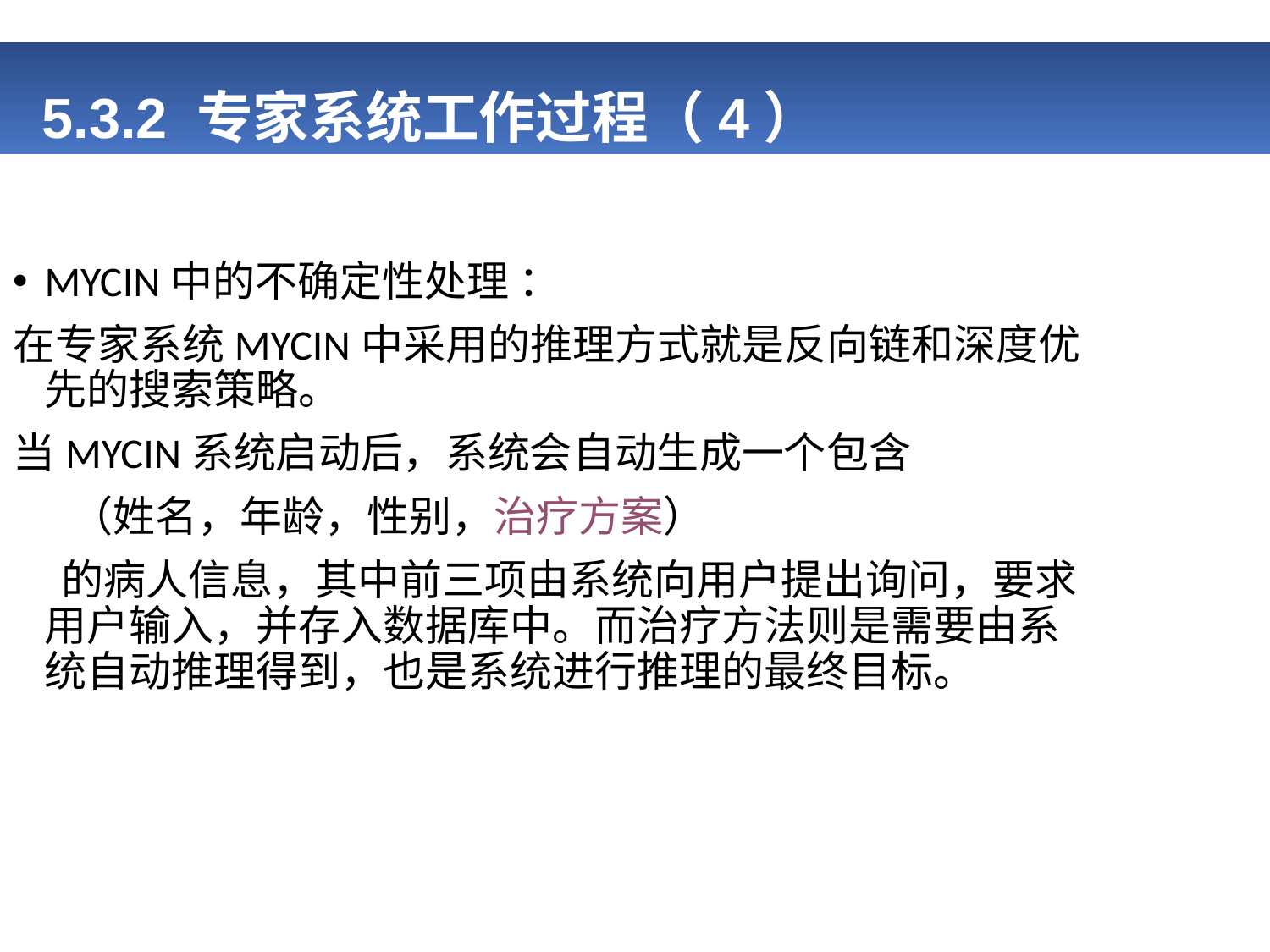

# 5.3.2 专家系统工作过程（4）
MYCIN中的不确定性处理 ：
在专家系统MYCIN中采用的推理方式就是反向链和深度优先的搜索策略。
当MYCIN系统启动后，系统会自动生成一个包含
     （姓名，年龄，性别，治疗方案）
    的病人信息，其中前三项由系统向用户提出询问，要求用户输入，并存入数据库中。而治疗方法则是需要由系统自动推理得到，也是系统进行推理的最终目标。

44